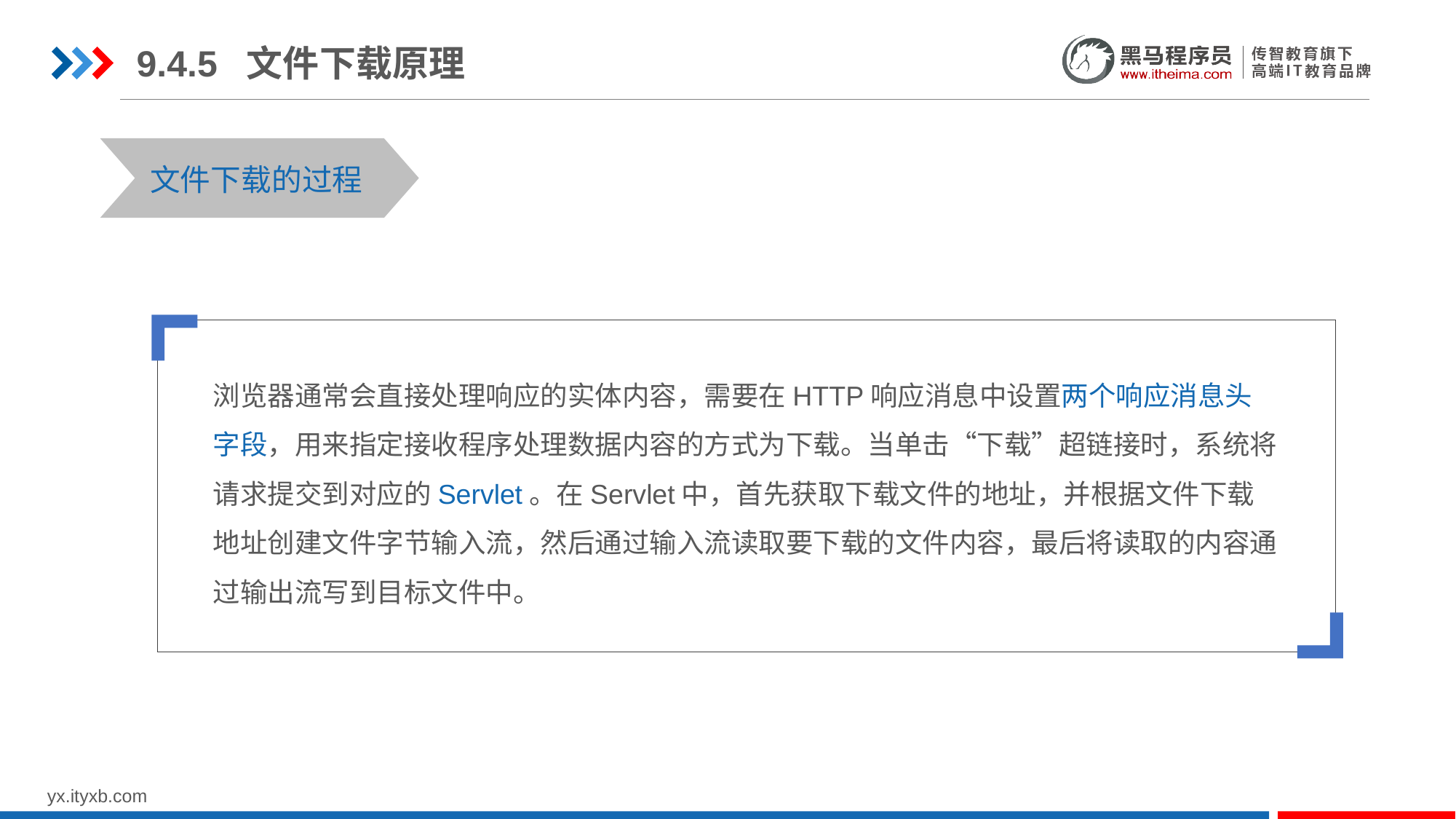

9.4.5  文件下载原理

文件下载的过程

浏览器通常会直接处理响应的实体内容，需要在HTTP响应消息中设置两个响应消息头字段，用来指定接收程序处理数据内容的方式为下载。当单击“下载”超链接时，系统将请求提交到对应的Servlet。在Servlet中，首先获取下载文件的地址，并根据文件下载地址创建文件字节输入流，然后通过输入流读取要下载的文件内容，最后将读取的内容通过输出流写到目标文件中。